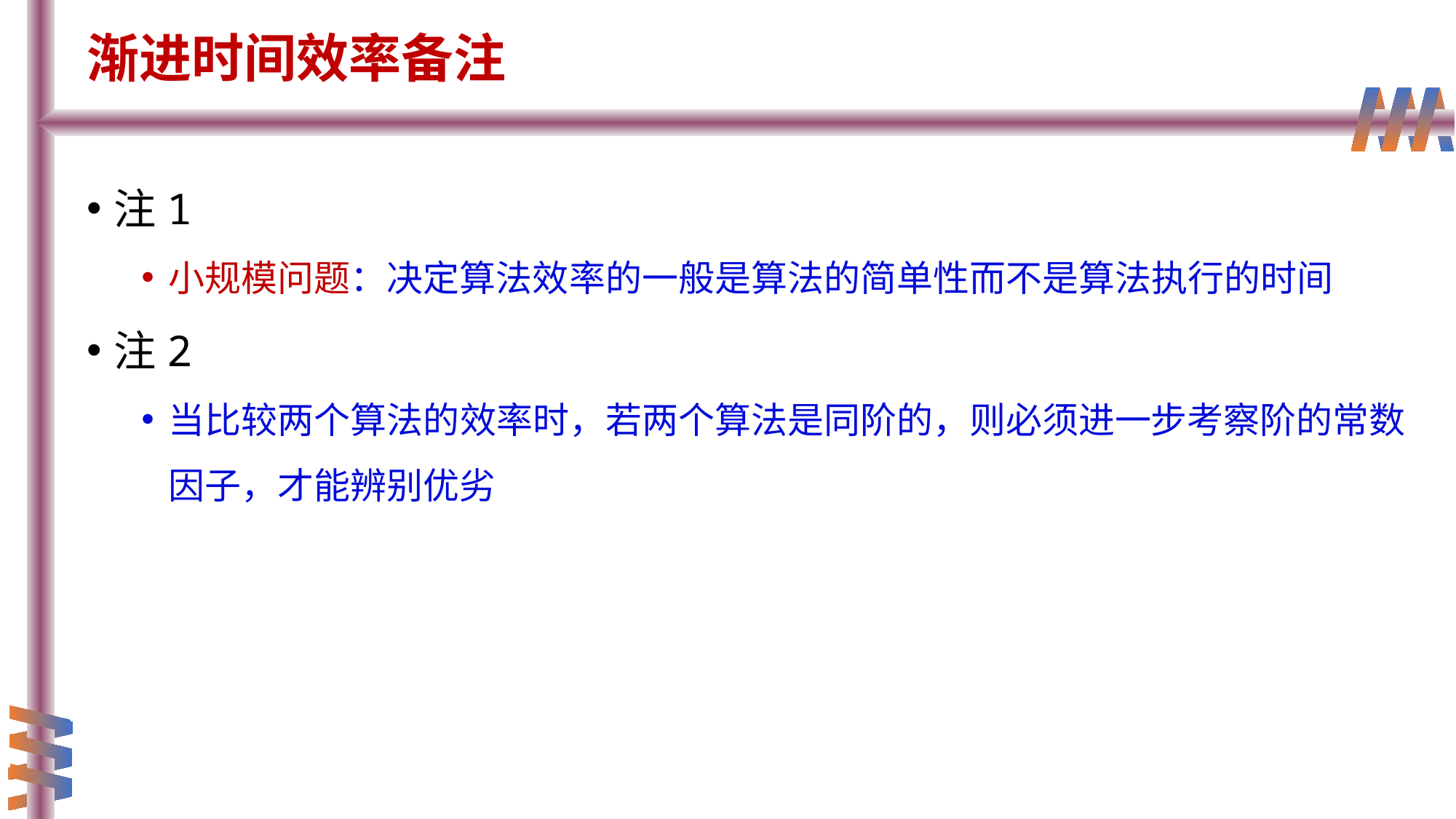

# 渐进时间效率备注
注1
小规模问题：决定算法效率的一般是算法的简单性而不是算法执行的时间
注2
当比较两个算法的效率时，若两个算法是同阶的，则必须进一步考察阶的常数因子，才能辨别优劣